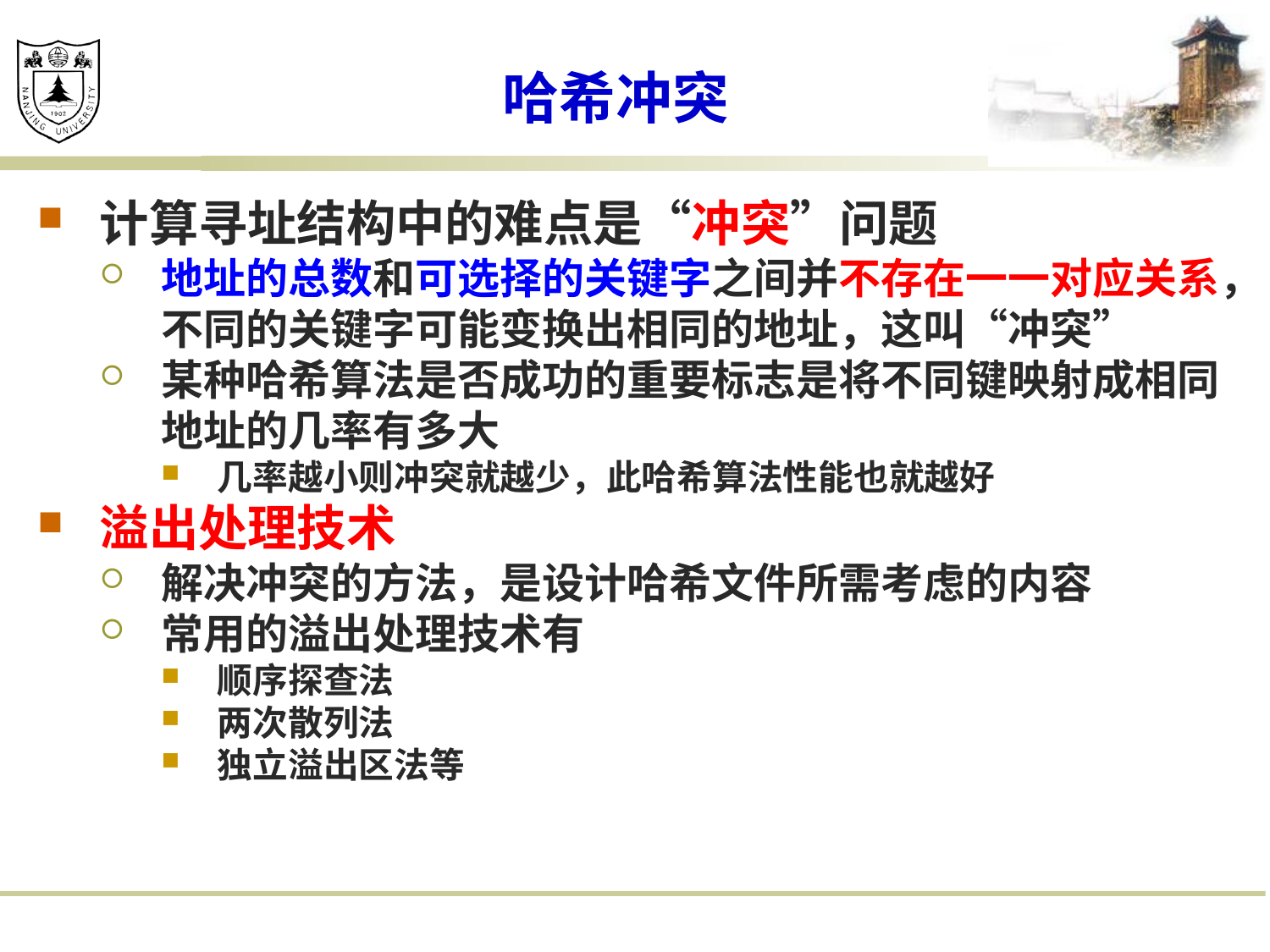

# 哈希冲突
计算寻址结构中的难点是“冲突”问题
地址的总数和可选择的关键字之间并不存在一一对应关系，不同的关键字可能变换出相同的地址，这叫“冲突”
某种哈希算法是否成功的重要标志是将不同键映射成相同地址的几率有多大
几率越小则冲突就越少，此哈希算法性能也就越好
溢出处理技术
解决冲突的方法，是设计哈希文件所需考虑的内容
常用的溢出处理技术有
顺序探查法
两次散列法
独立溢出区法等
53